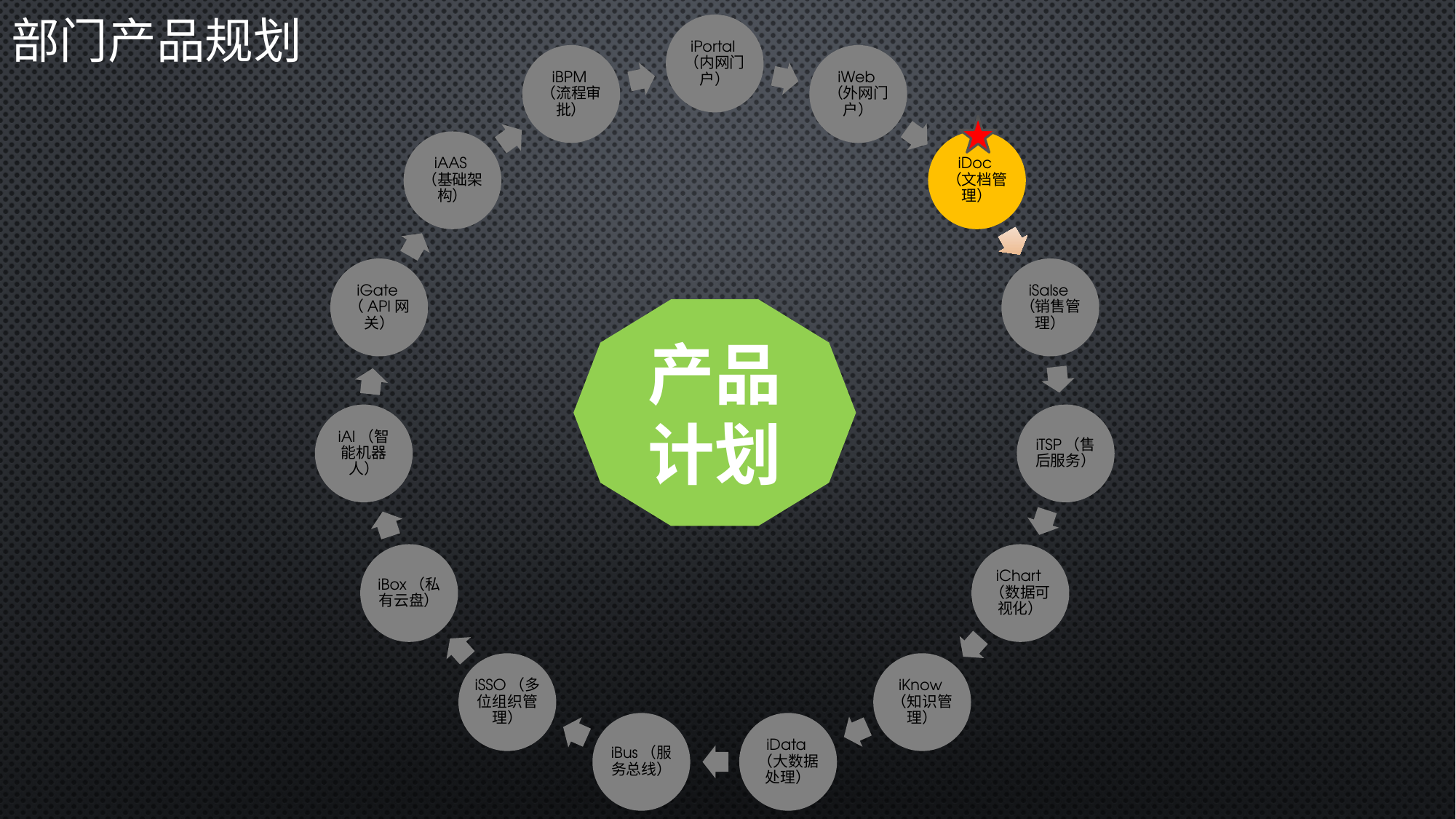

# 部门产品规划
iPortal（内网门户）

iWeb（外网门户）

iDoc（文档管理）

iSalse（销售管理）

iTSP（售后服务）

iChart（数据可视化）

iKnow（知识管理）

iData（大数据处理）

iBus（服务总线）

iSSO（多位组织管理）

iBox（私有云盘）

iAI（智能机器人）

iGate（API网关）

iAAS（基础架构）

iBPM（流程审批）

产品
计划